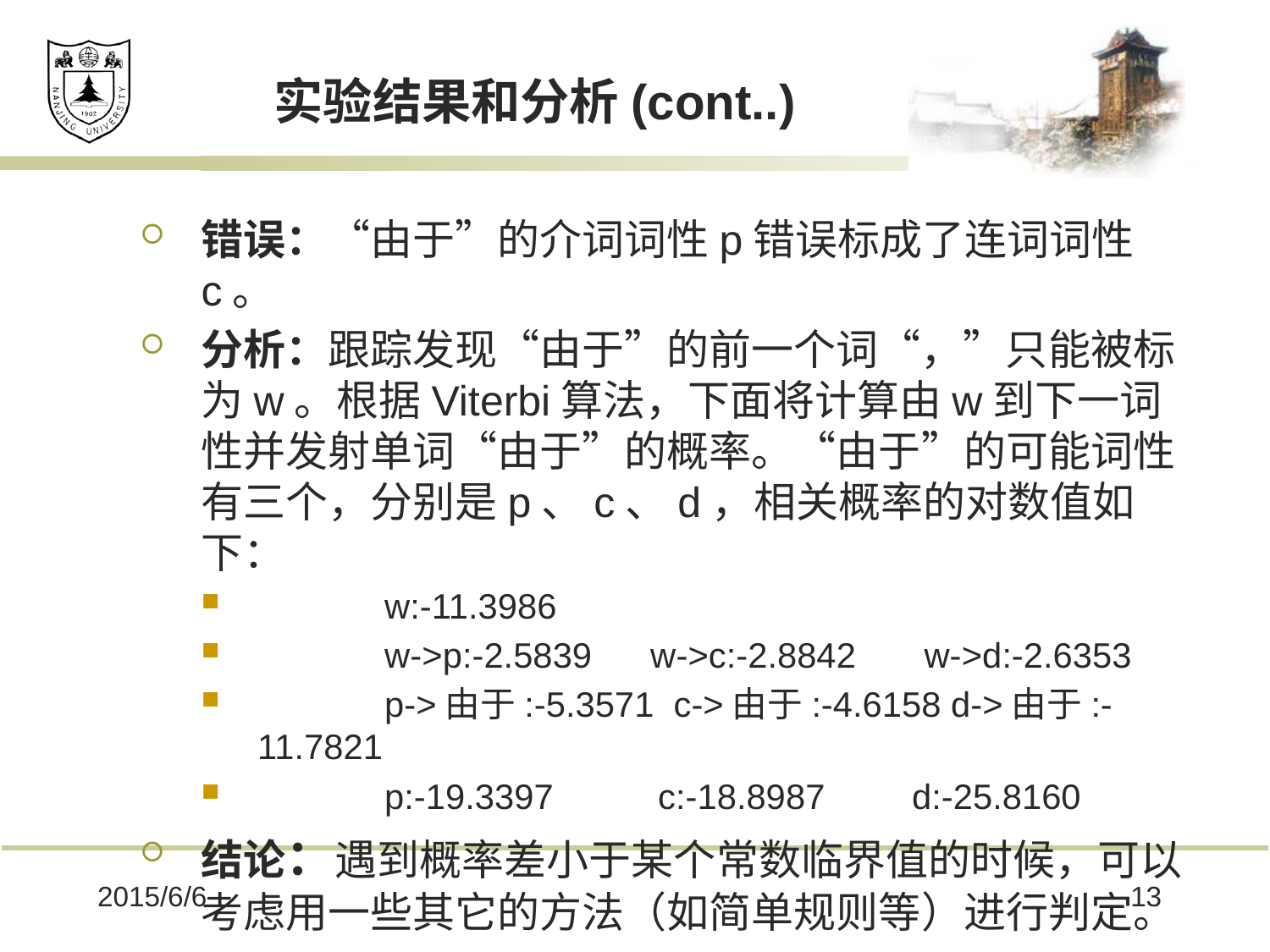

# 实验结果和分析(cont..)
错误：“由于”的介词词性p错误标成了连词词性c。
分析：跟踪发现“由于”的前一个词“，”只能被标为w。根据Viterbi算法，下面将计算由w到下一词性并发射单词“由于”的概率。“由于”的可能词性有三个，分别是p、c、d，相关概率的对数值如下：
	w:-11.3986
	w->p:-2.5839      w->c:-2.8842       w->d:-2.6353
	p->由于:-5.3571  c->由于:-4.6158 d->由于:-11.7821
	p:-19.3397	  c:-18.8987	  d:-25.8160
结论：遇到概率差小于某个常数临界值的时候，可以考虑用一些其它的方法（如简单规则等）进行判定。
2015/6/6
13